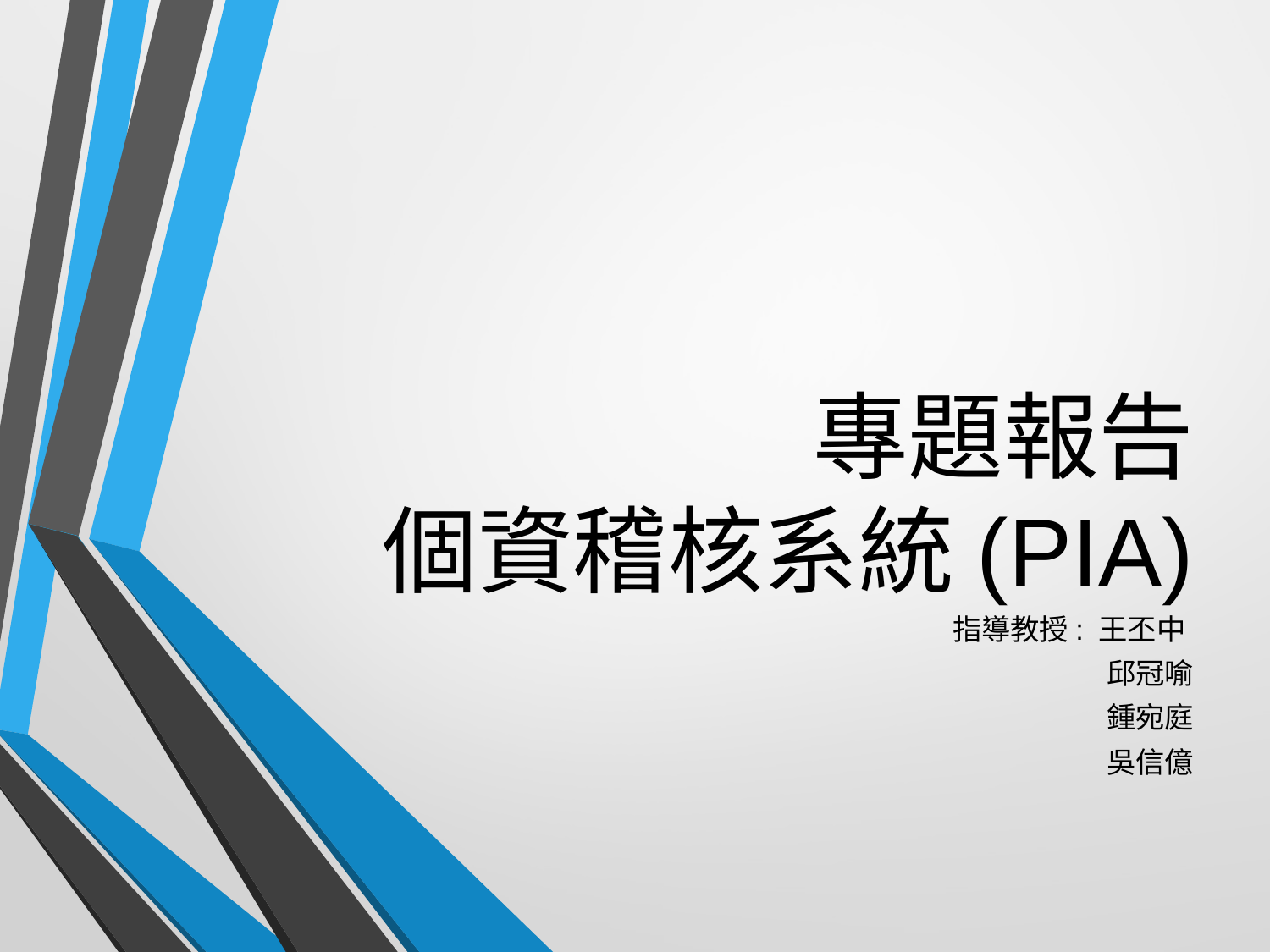

# 專題報告 個資稽核系統(PIA)
指導教授: 王丕中
邱冠喻
鍾宛庭
吳信億